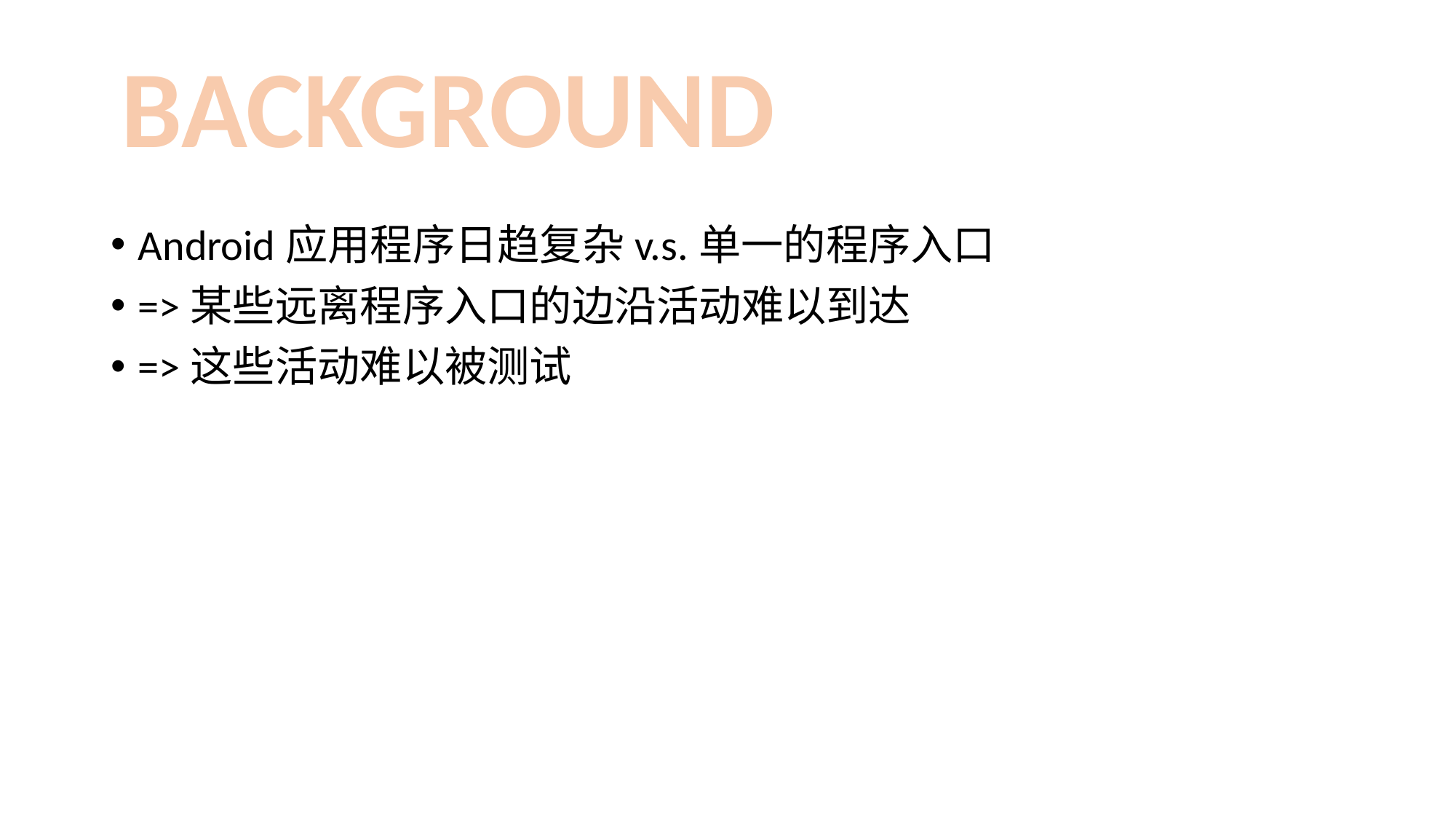

BACKGROUND
#
Android应用程序日趋复杂v.s.单一的程序入口
=>某些远离程序入口的边沿活动难以到达
=>这些活动难以被测试